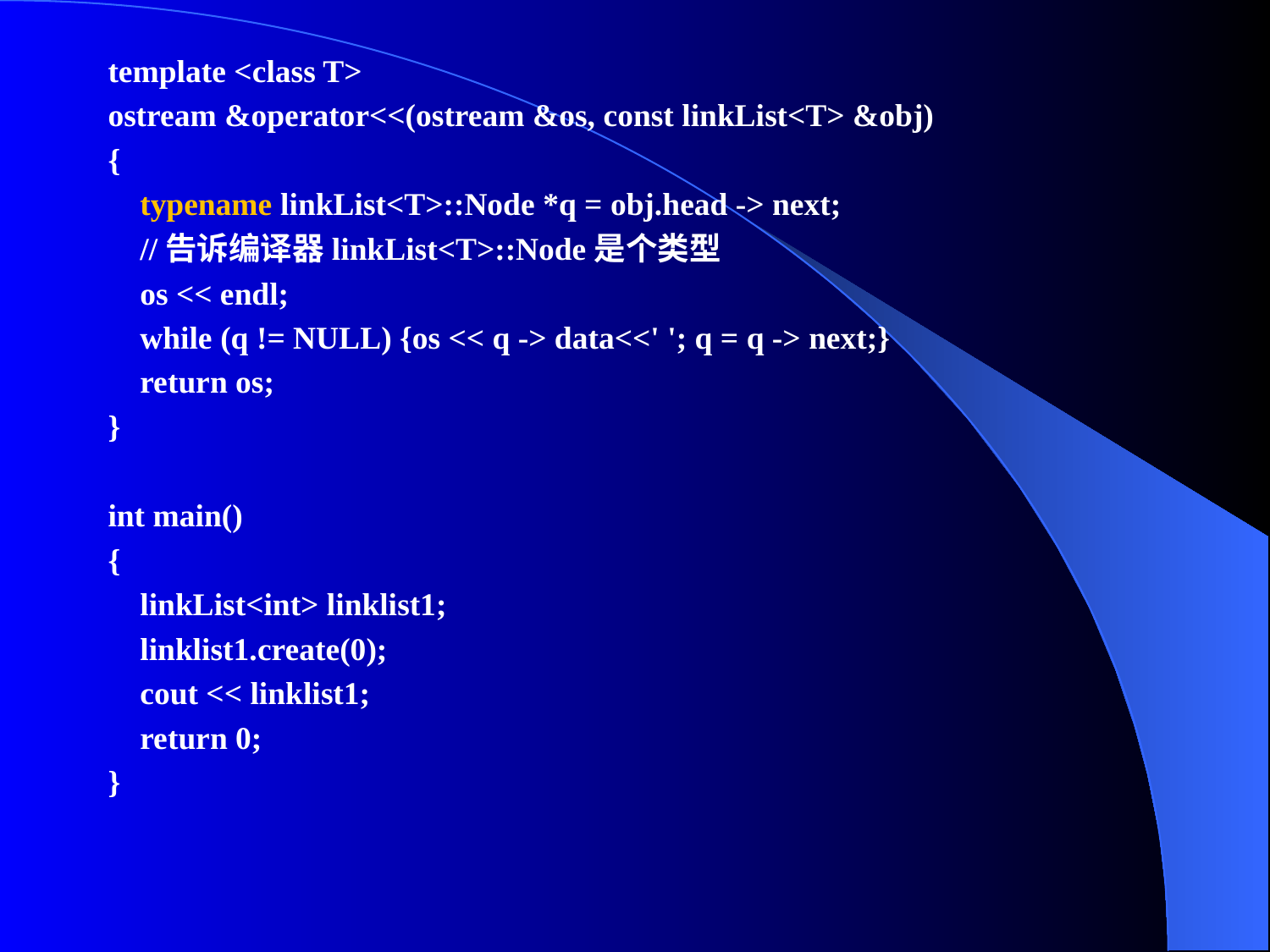

template <class T>
ostream &operator<<(ostream &os, const linkList<T> &obj)
{
    typename linkList<T>::Node *q = obj.head -> next;
    //告诉编译器linkList<T>::Node是个类型
    os << endl;
    while (q != NULL) {os << q -> data<<' '; q = q -> next;}
    return os;
}

int main()
{
    linkList<int> linklist1;
    linklist1.create(0);
    cout << linklist1;
    return 0;
}